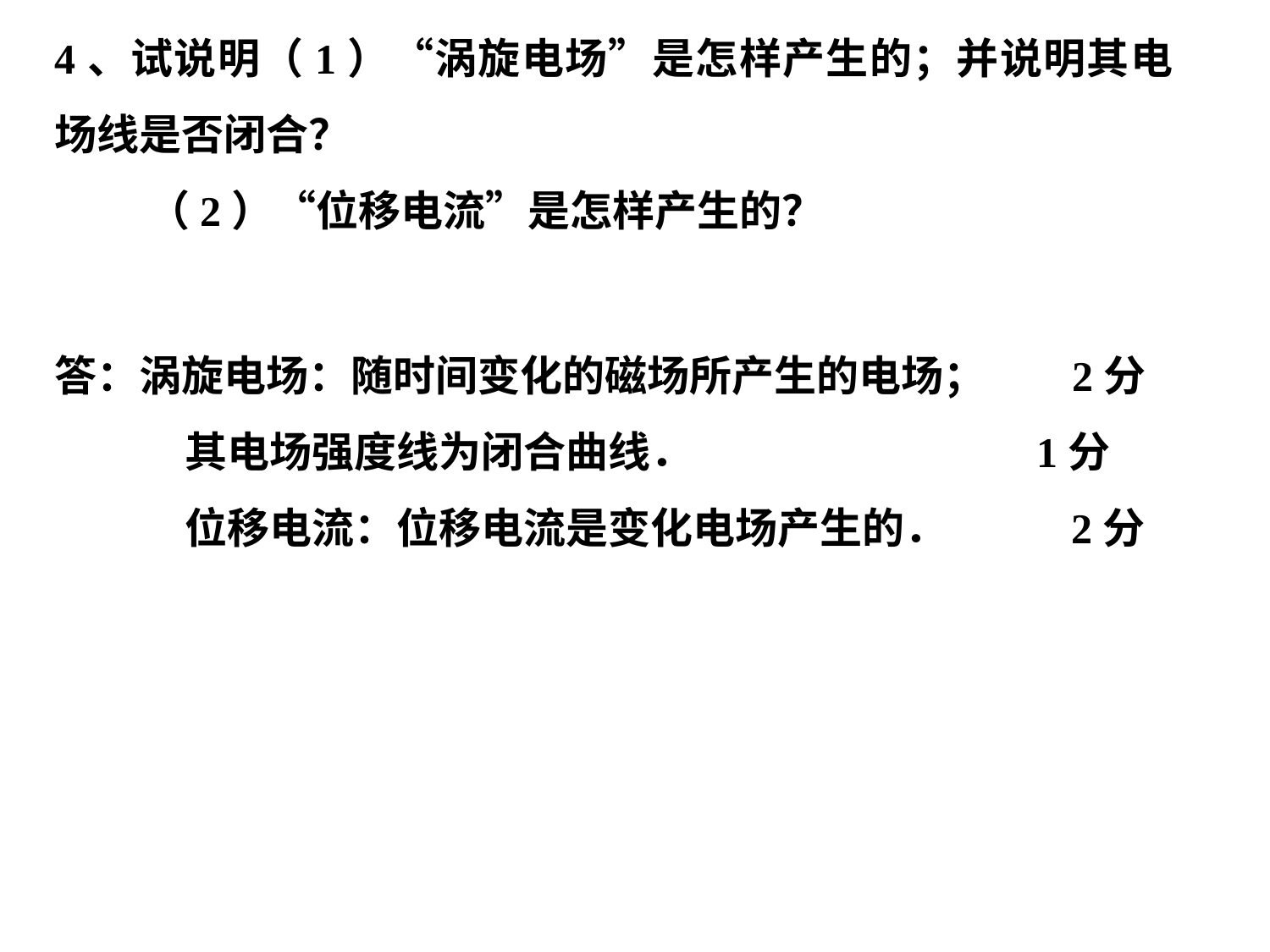

4、试说明（1）“涡旋电场”是怎样产生的；并说明其电场线是否闭合？
（2）“位移电流”是怎样产生的？
答：涡旋电场：随时间变化的磁场所产生的电场；        2分
其电场强度线为闭合曲线．                                   1分
位移电流：位移电流是变化电场产生的．            2分